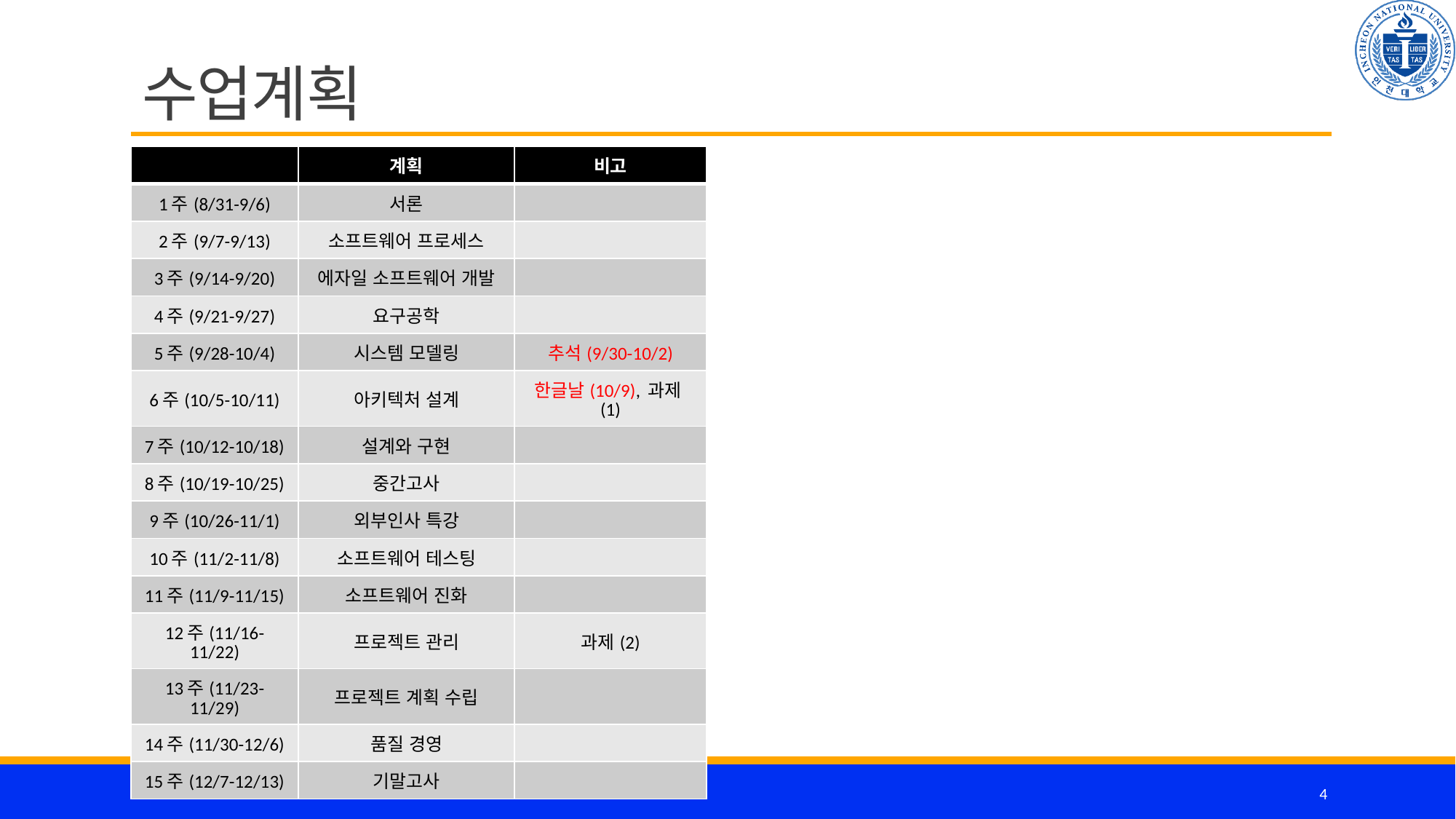

# 수업계획
|  | 계획 | 비고 |
| --- | --- | --- |
| 1주(8/31-9/6) | 서론 |  |
| 2주(9/7-9/13) | 소프트웨어 프로세스 |  |
| 3주(9/14-9/20) | 에자일 소프트웨어 개발 |  |
| 4주(9/21-9/27) | 요구공학 |  |
| 5주(9/28-10/4) | 시스템 모델링 | 추석(9/30-10/2) |
| 6주(10/5-10/11) | 아키텍처 설계 | 한글날(10/9), 과제(1) |
| 7주(10/12-10/18) | 설계와 구현 |  |
| 8주(10/19-10/25) | 중간고사 |  |
| 9주(10/26-11/1) | 외부인사 특강 |  |
| 10주(11/2-11/8) | 소프트웨어 테스팅 |  |
| 11주(11/9-11/15) | 소프트웨어 진화 |  |
| 12주(11/16-11/22) | 프로젝트 관리 | 과제(2) |
| 13주(11/23-11/29) | 프로젝트 계획 수립 |  |
| 14주(11/30-12/6) | 품질 경영 |  |
| 15주(12/7-12/13) | 기말고사 |  |
4